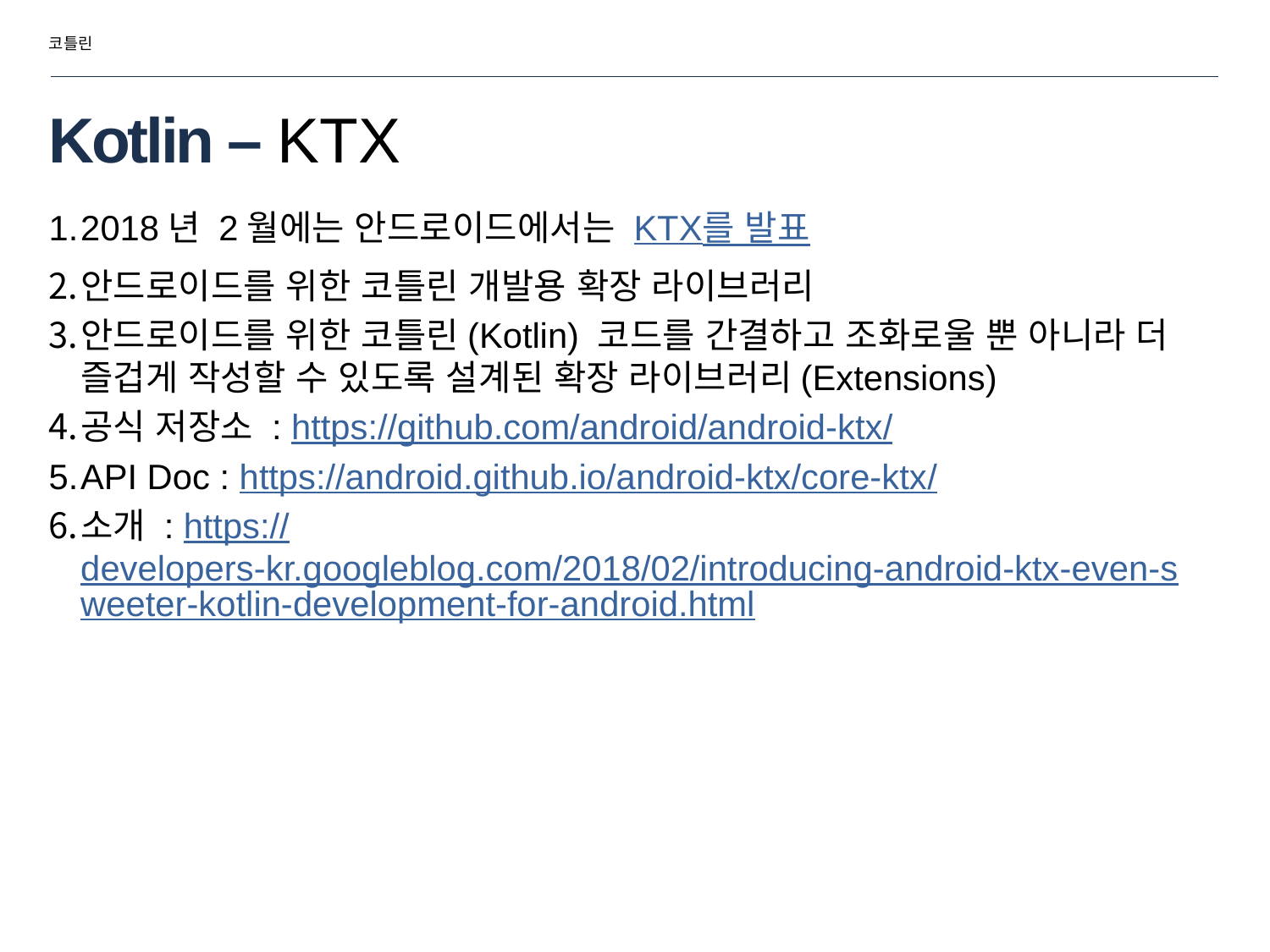

코틀린
# Kotlin – KTX
2018년 2월에는 안드로이드에서는 KTX를 발표
안드로이드를 위한 코틀린 개발용 확장 라이브러리
안드로이드를 위한 코틀린(Kotlin) 코드를 간결하고 조화로울 뿐 아니라 더 즐겁게 작성할 수 있도록 설계된 확장 라이브러리(Extensions)
공식 저장소 : https://github.com/android/android-ktx/
API Doc : https://android.github.io/android-ktx/core-ktx/
소개 : https://developers-kr.googleblog.com/2018/02/introducing-android-ktx-even-sweeter-kotlin-development-for-android.html